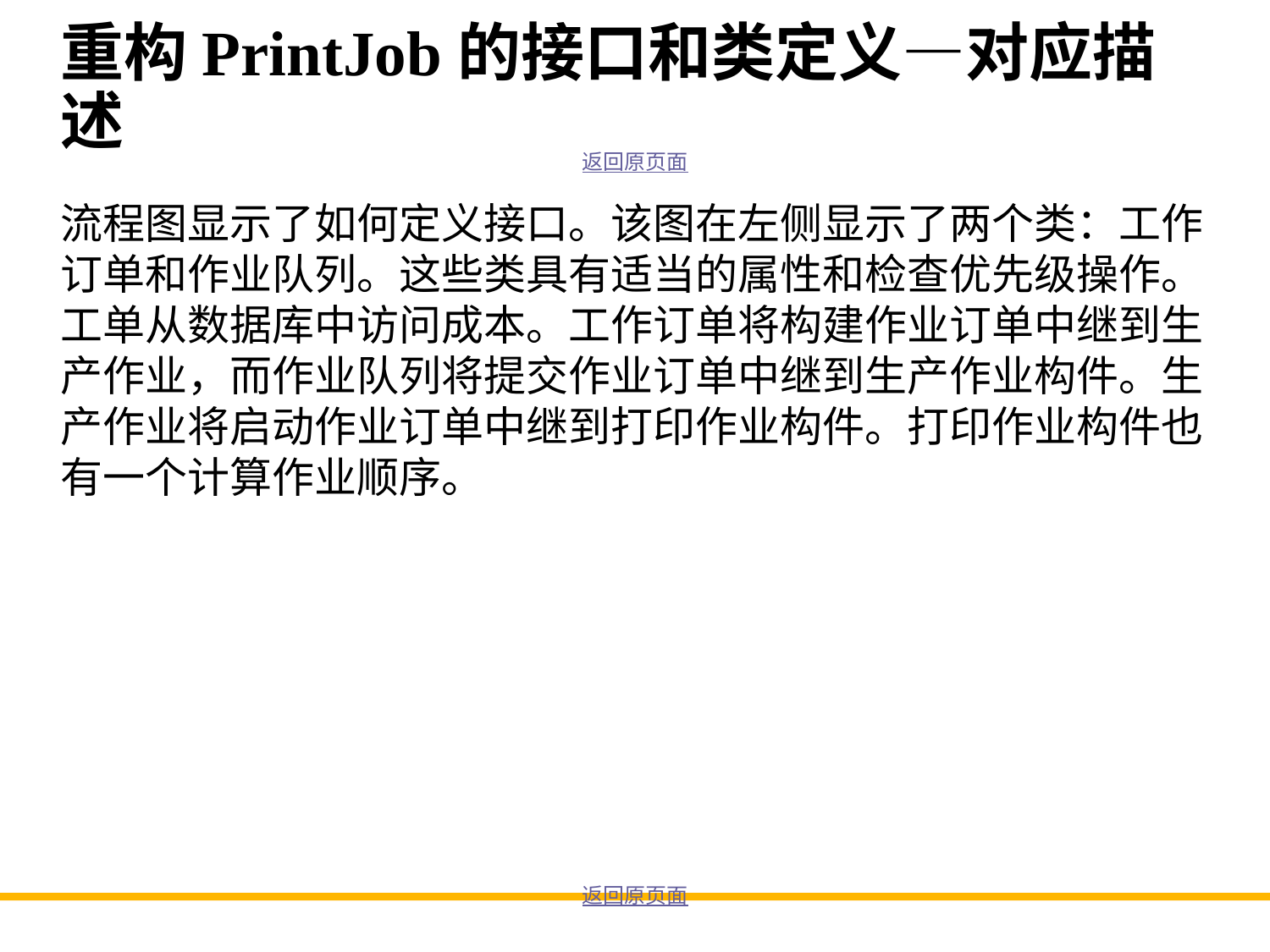

# 重构PrintJob的接口和类定义—对应描述
返回原页面
流程图显示了如何定义接口。该图在左侧显示了两个类：工作订单和作业队列。这些类具有适当的属性和检查优先级操作。 工单从数据库中访问成本。工作订单将构建作业订单中继到生产作业，而作业队列将提交作业订单中继到生产作业构件。生产作业将启动作业订单中继到打印作业构件。打印作业构件也有一个计算作业顺序。
返回原页面